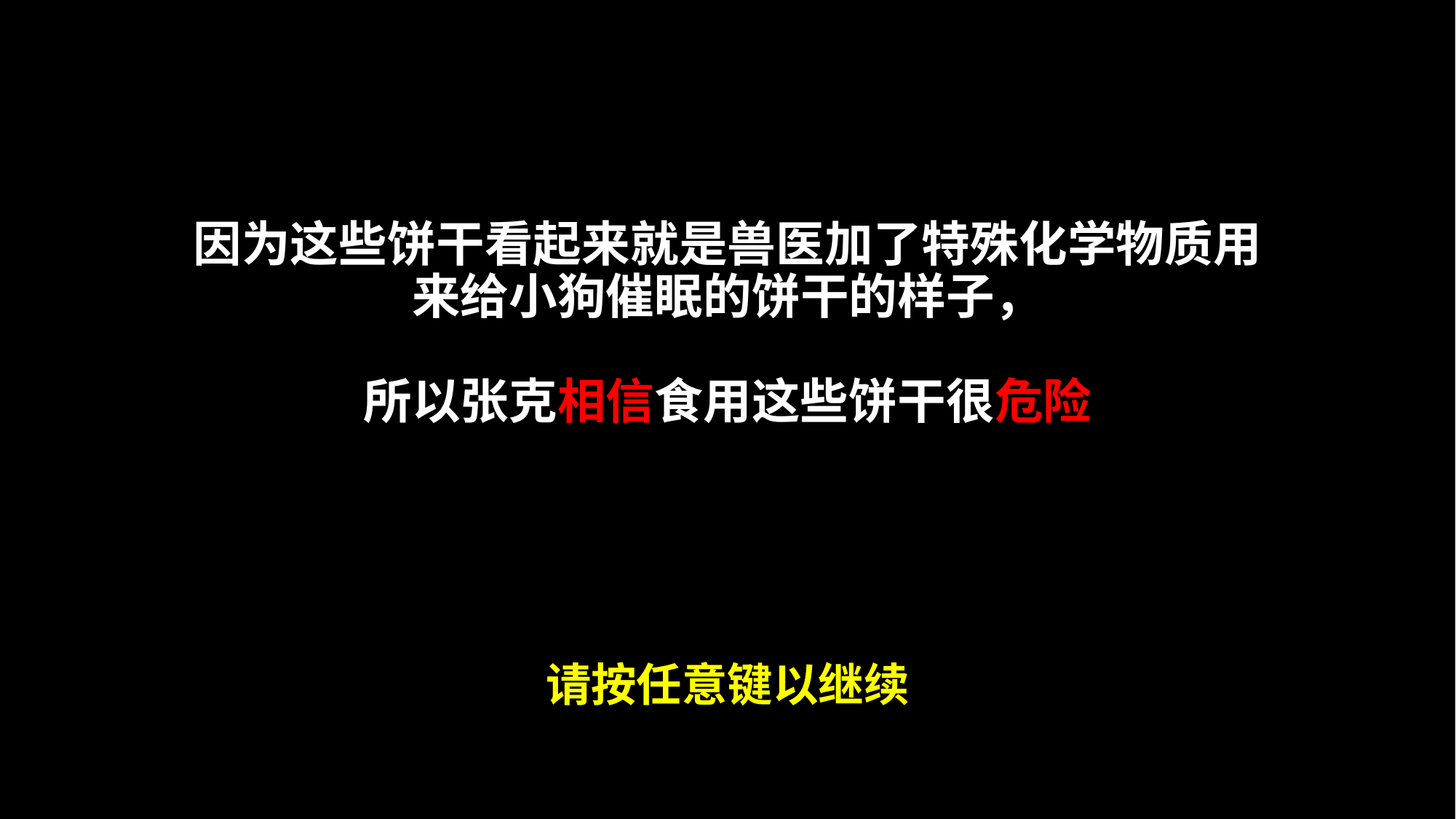

# 因为这些饼干看起来就是兽医加了特殊化学物质用来给小狗催眠的饼干的样子， 所以张克相信食用这些饼干很危险
请按任意键以继续